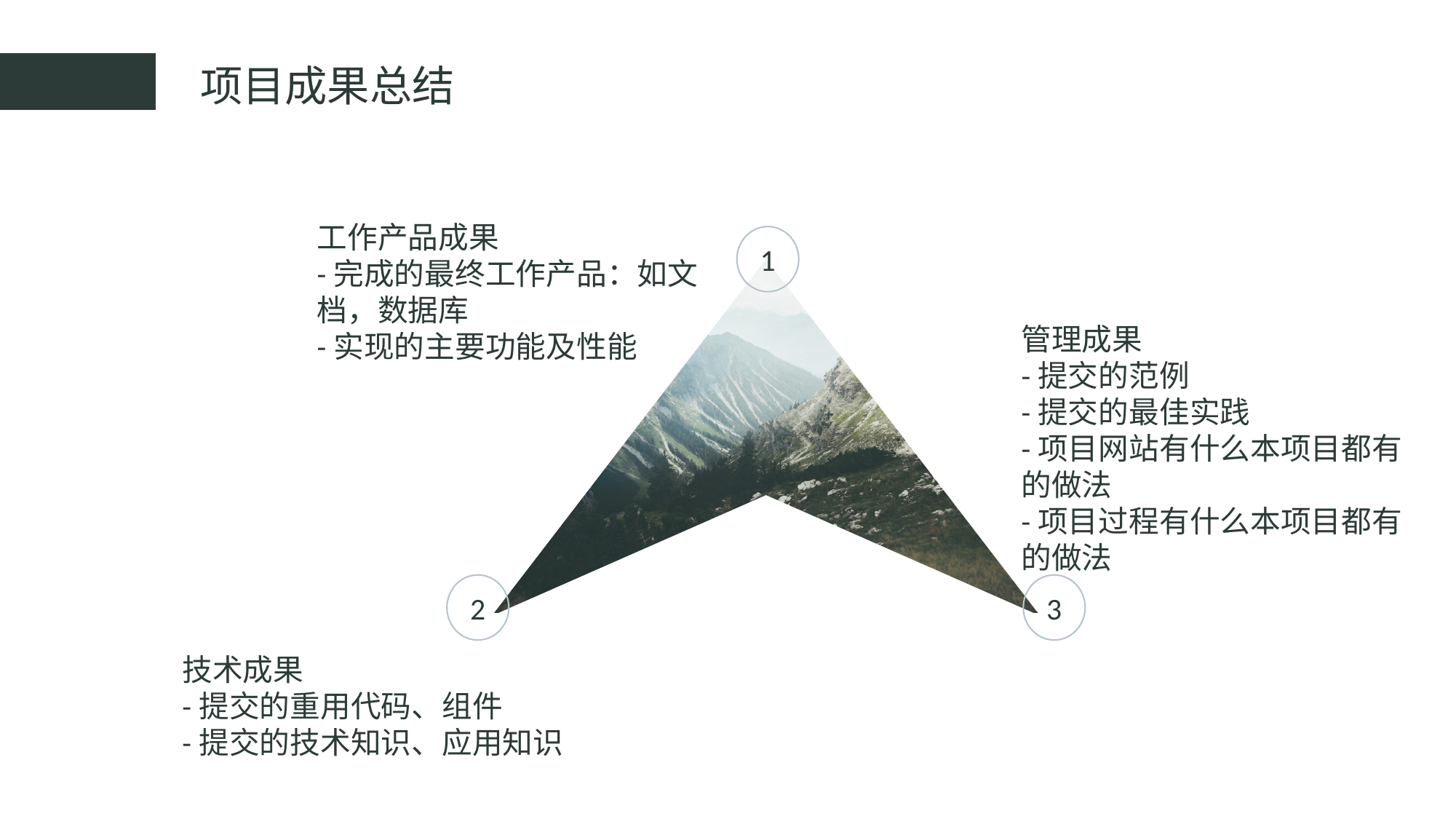

项目成果总结
工作产品成果
-完成的最终工作产品：如文档，数据库
-实现的主要功能及性能
1

管理成果
-提交的范例
-提交的最佳实践
-项目网站有什么本项目都有的做法
-项目过程有什么本项目都有的做法
2
3
技术成果
-提交的重用代码、组件
-提交的技术知识、应用知识